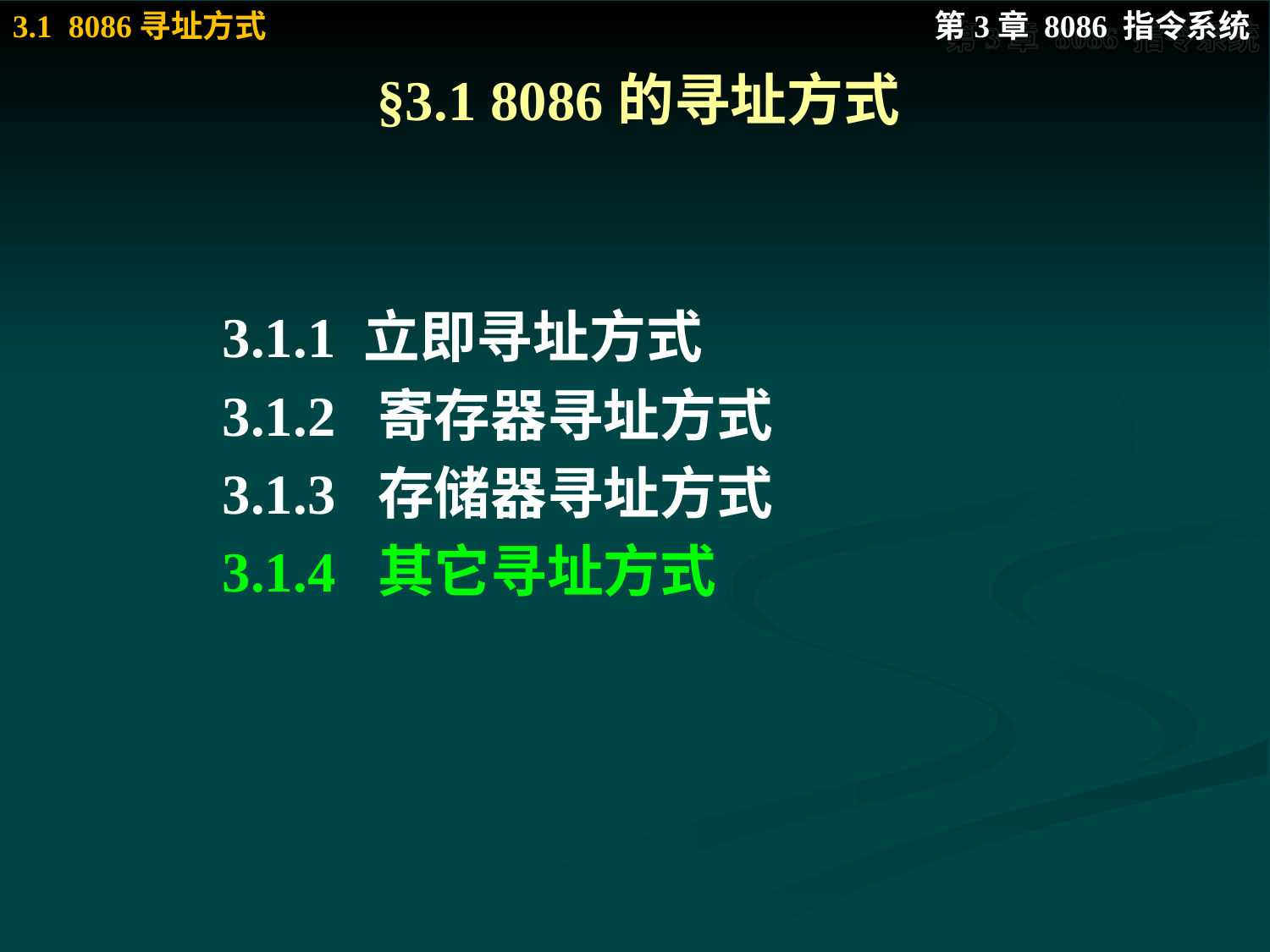

# §3.1 8086的寻址方式

3.1.1 立即寻址方式
3.1.2  寄存器寻址方式
3.1.3  存储器寻址方式
3.1.4  其它寻址方式